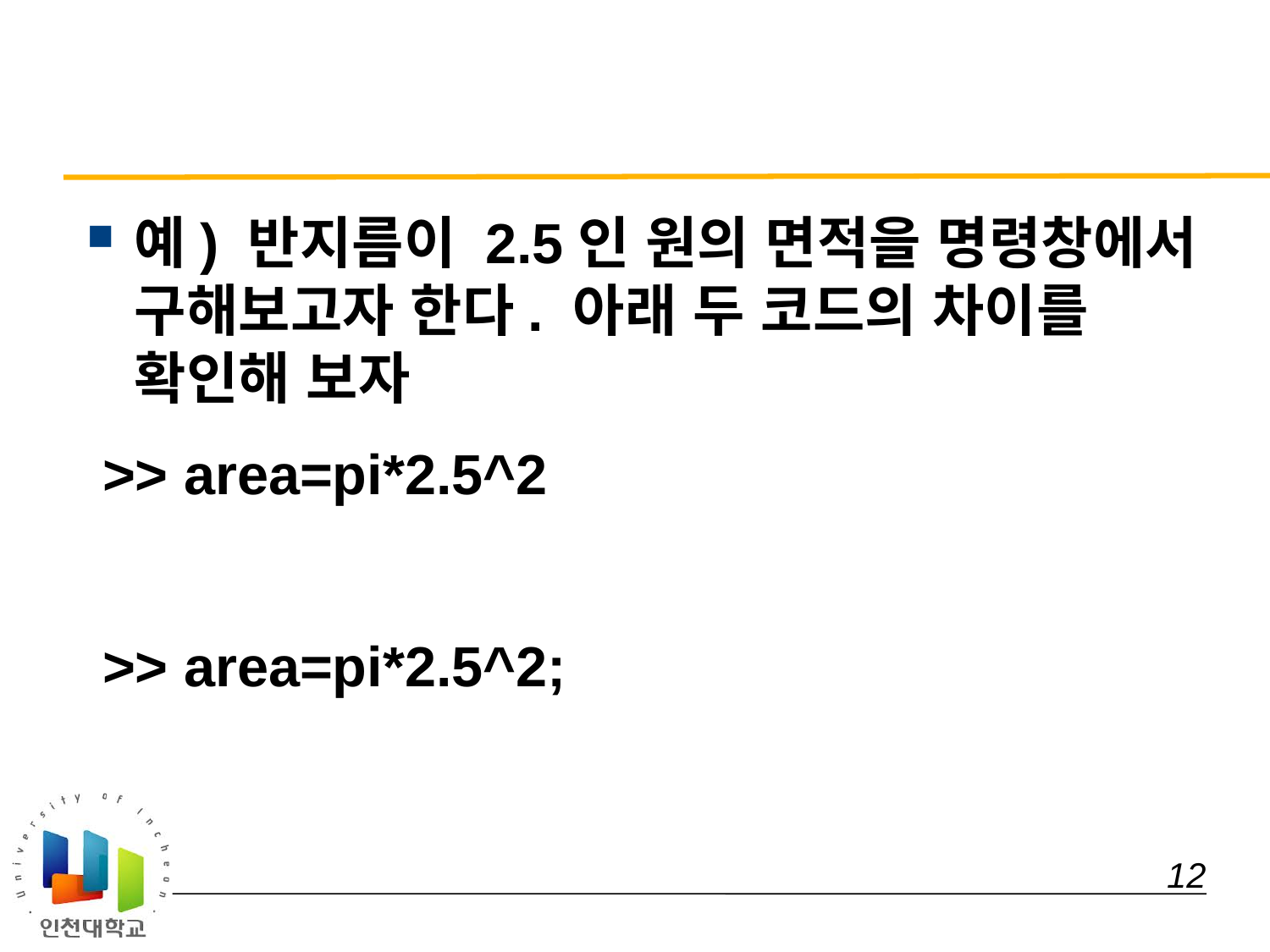

#
예) 반지름이 2.5인 원의 면적을 명령창에서 구해보고자 한다. 아래 두 코드의 차이를 확인해 보자
 >> area=pi*2.5^2

 >> area=pi*2.5^2;

 12